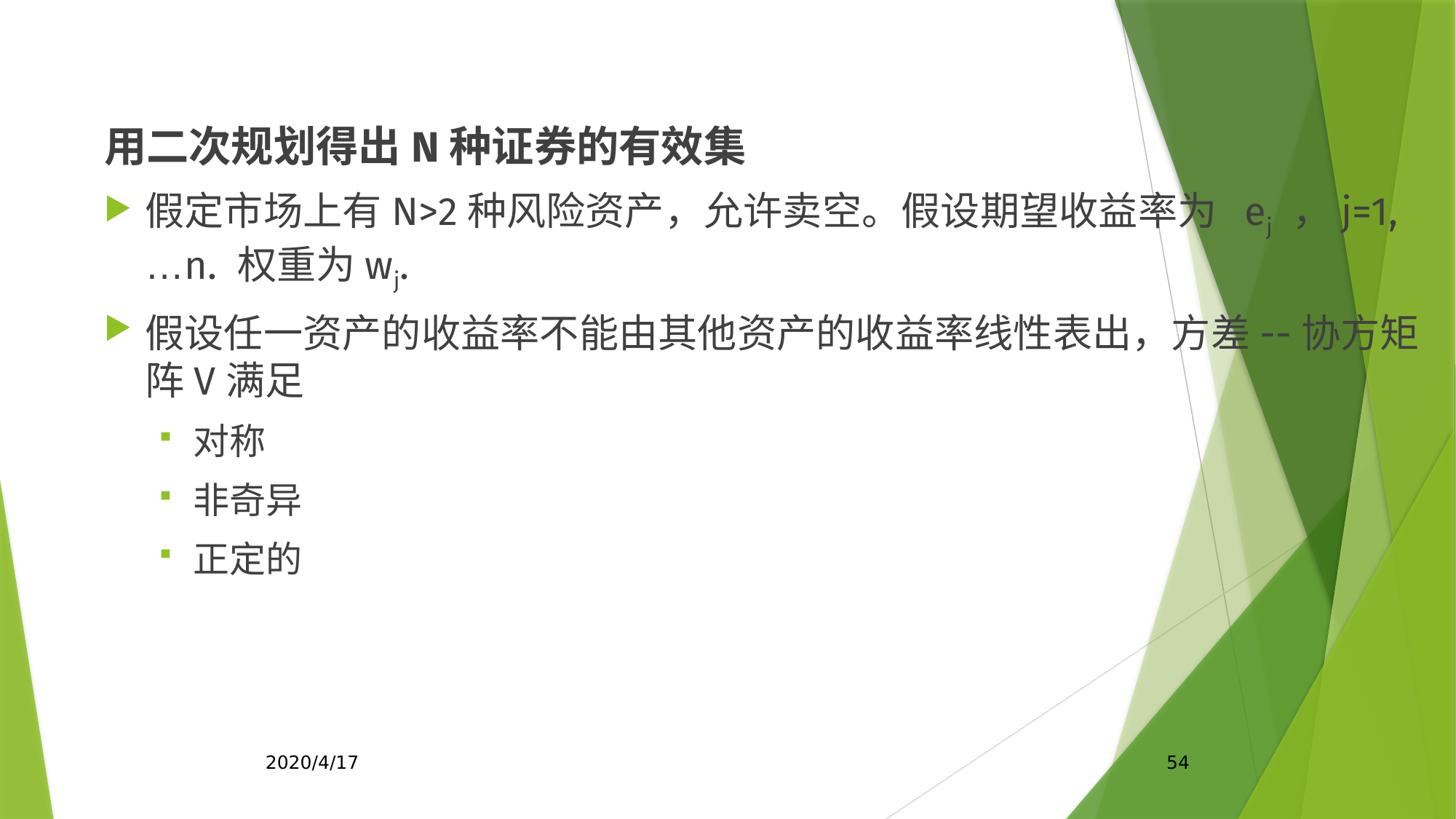

用二次规划得出N种证券的有效集
假定市场上有N>2种风险资产，允许卖空。假设期望收益率为  ej ，j=1,…n. 权重为wj.
假设任一资产的收益率不能由其他资产的收益率线性表出，方差--协方矩阵V满足
对称
非奇异
正定的

2020/4/17
54